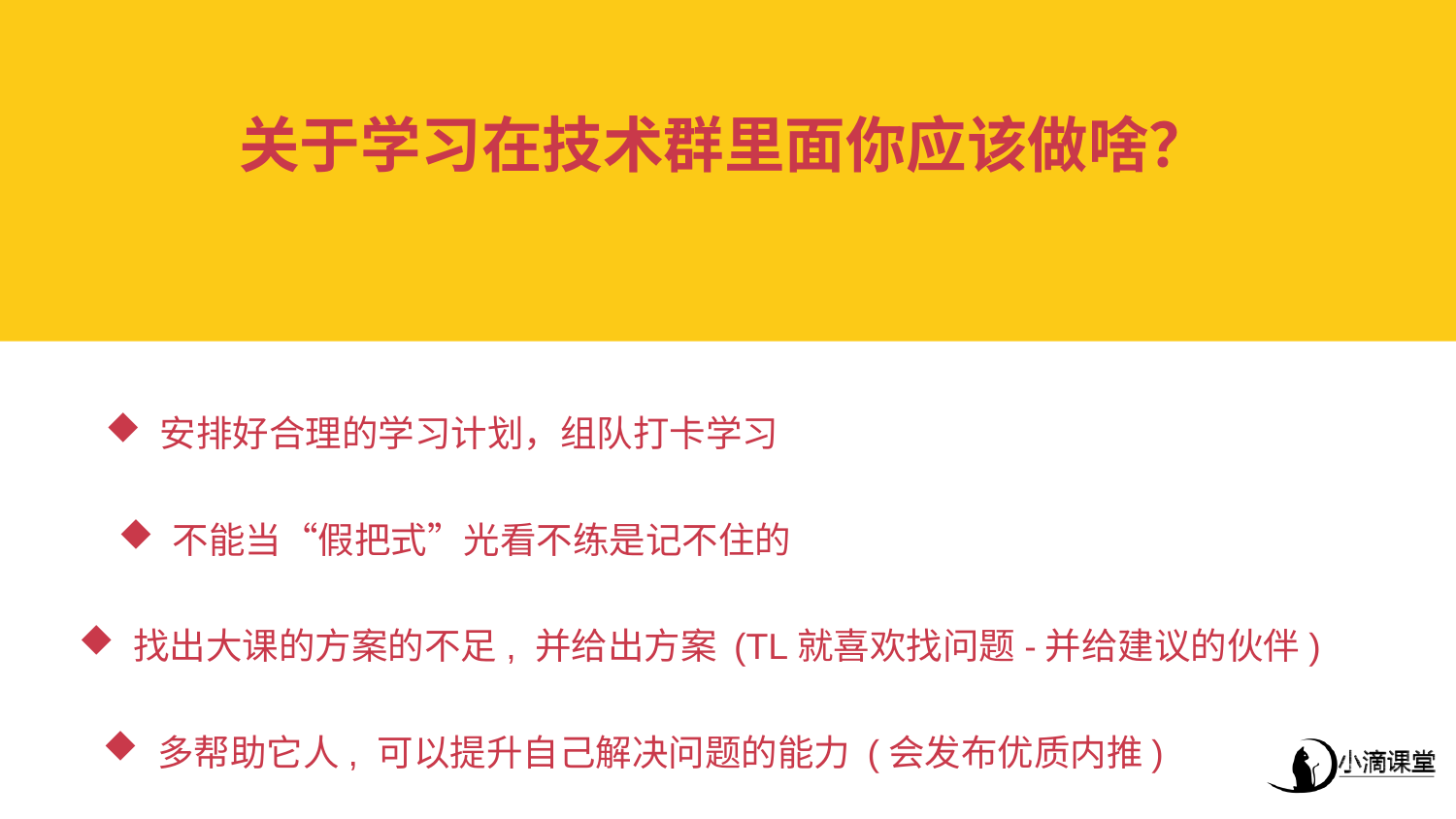

关于学习在技术群里面你应该做啥？
安排好合理的学习计划，组队打卡学习
不能当“假把式”光看不练是记不住的
找出大课的方案的不足, 并给出方案 (TL就喜欢找问题-并给建议的伙伴)
多帮助它人, 可以提升自己解决问题的能力 (会发布优质内推)